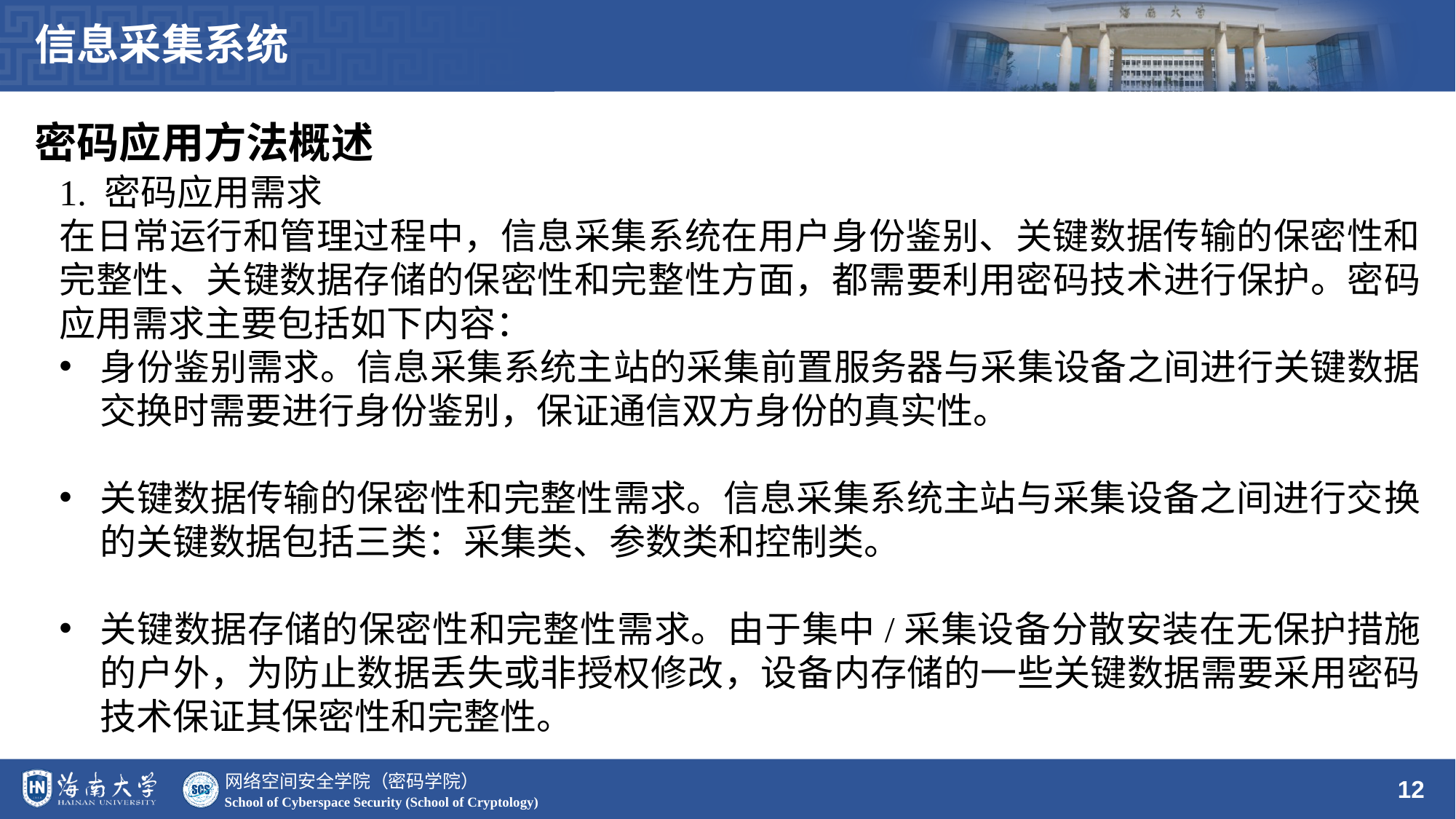

信息采集系统
密码应用方法概述
1. 密码应用需求
在日常运行和管理过程中，信息采集系统在用户身份鉴别、关键数据传输的保密性和完整性、关键数据存储的保密性和完整性方面，都需要利用密码技术进行保护。密码应用需求主要包括如下内容：
身份鉴别需求。信息采集系统主站的采集前置服务器与采集设备之间进行关键数据交换时需要进行身份鉴别，保证通信双方身份的真实性。

关键数据传输的保密性和完整性需求。信息采集系统主站与采集设备之间进行交换的关键数据包括三类：采集类、参数类和控制类。

关键数据存储的保密性和完整性需求。由于集中/采集设备分散安装在无保护措施的户外，为防止数据丢失或非授权修改，设备内存储的一些关键数据需要采用密码技术保证其保密性和完整性。
12